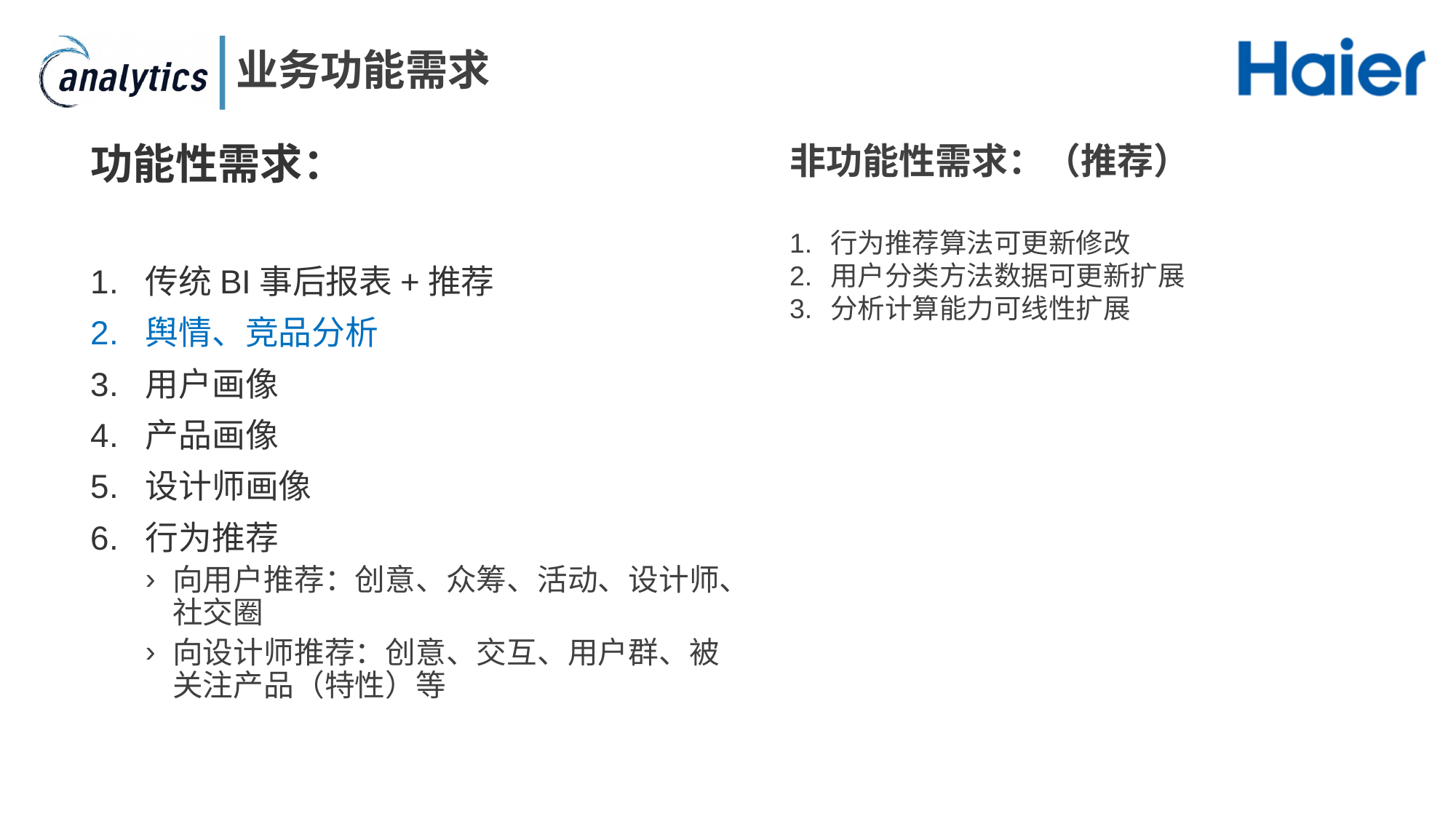

# 业务功能需求
非功能性需求：（推荐）

行为推荐算法可更新修改
用户分类方法数据可更新扩展
分析计算能力可线性扩展
功能性需求：

传统BI事后报表+推荐
舆情、竞品分析
用户画像
产品画像
设计师画像
行为推荐
向用户推荐：创意、众筹、活动、设计师、社交圈
向设计师推荐：创意、交互、用户群、被关注产品（特性）等